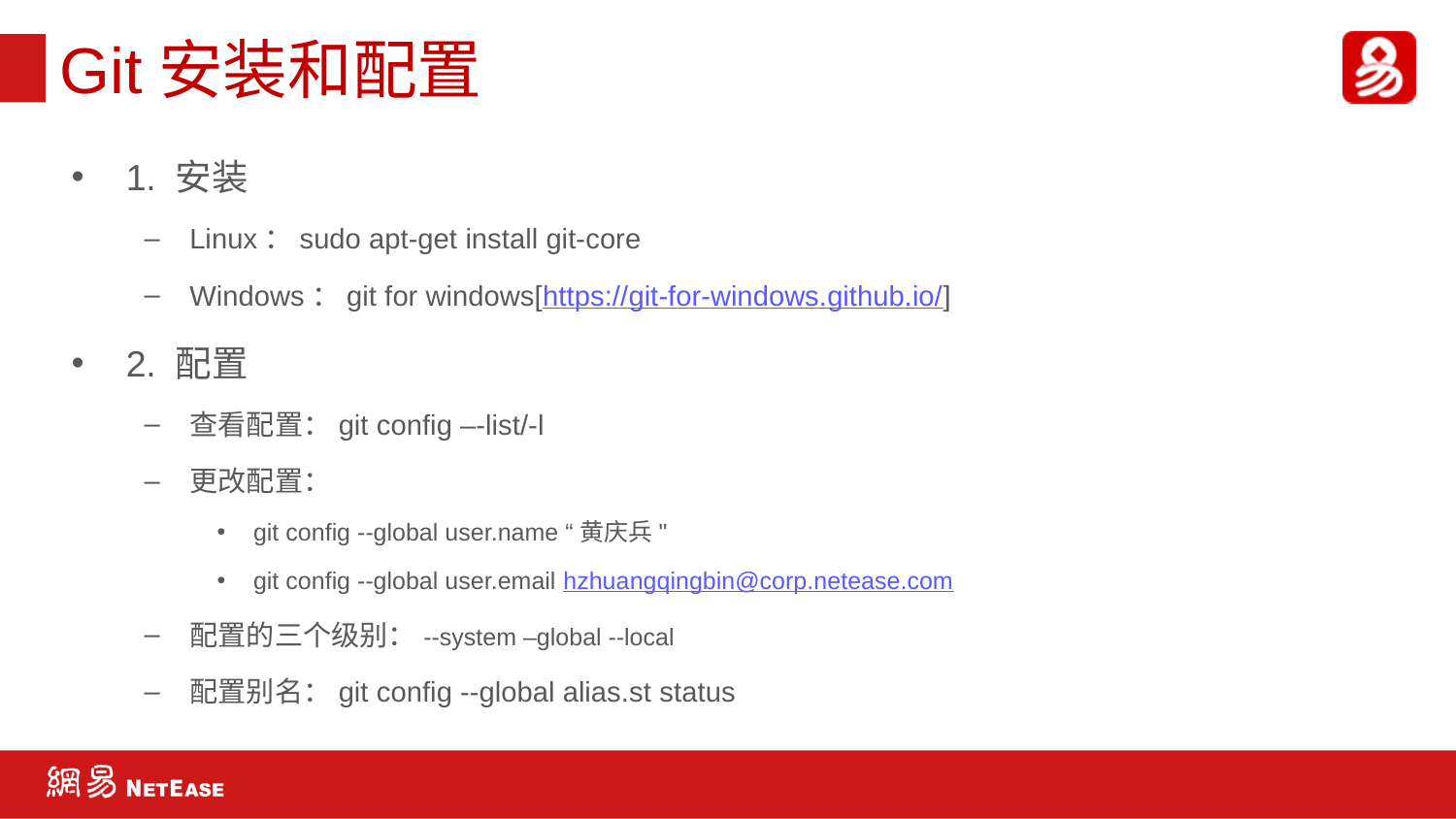

# Git安装和配置
1. 安装
Linux：sudo apt-get install git-core
Windows：git for windows[https://git-for-windows.github.io/]
2. 配置
查看配置：git config –-list/-l
更改配置：
git config --global user.name “黄庆兵"
git config --global user.email hzhuangqingbin@corp.netease.com
配置的三个级别：--system –global --local
配置别名：git config --global alias.st status